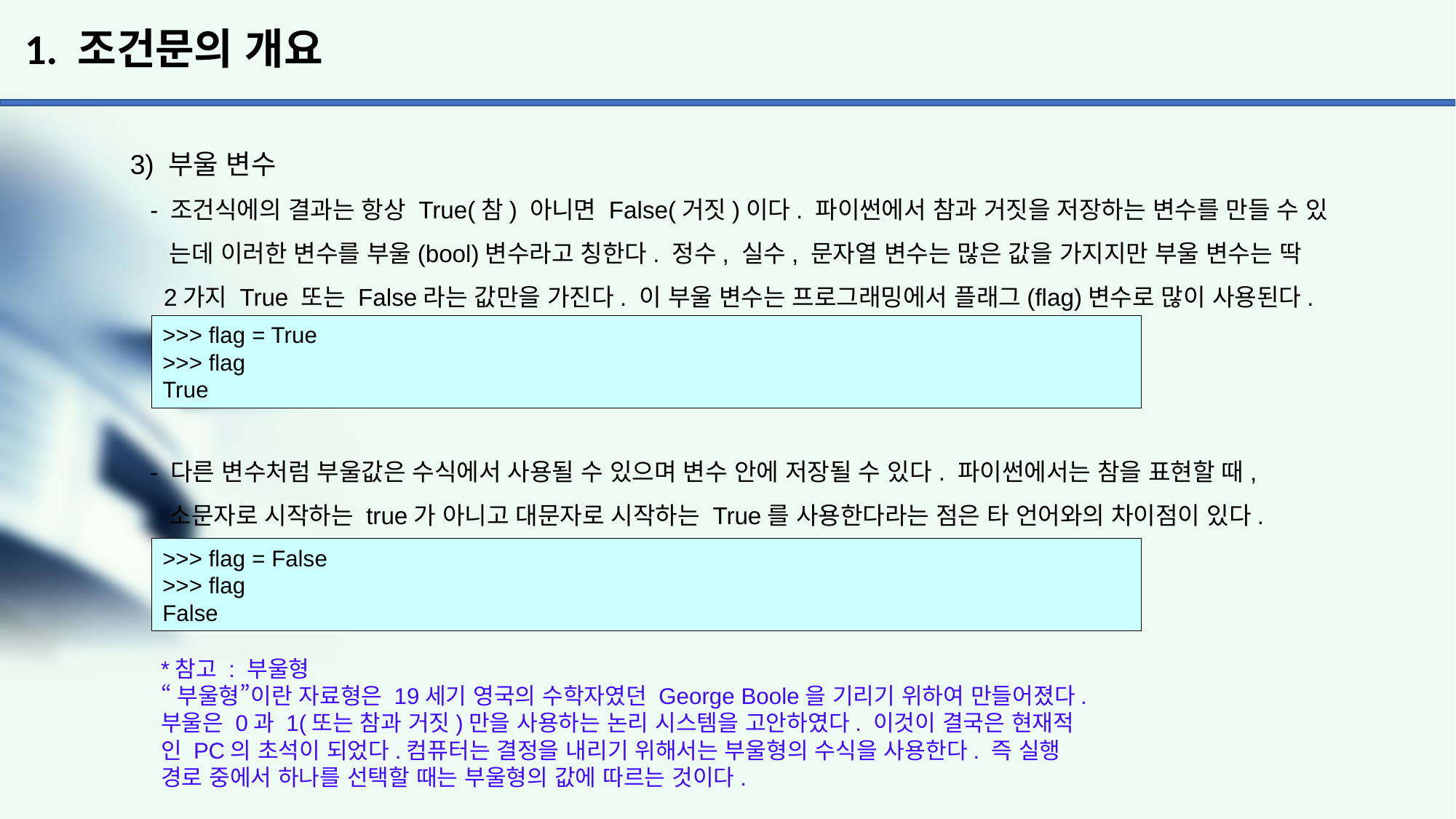

# 1. 조건문의 개요
3) 부울 변수
   - 조건식에의 결과는 항상 True(참) 아니면 False(거짓)이다. 파이썬에서 참과 거짓을 저장하는 변수를 만들 수 있
     는데 이러한 변수를 부울(bool)변수라고 칭한다. 정수, 실수, 문자열 변수는 많은 값을 가지지만 부울 변수는 딱
     2가지 True 또는 False라는 값만을 가진다. 이 부울 변수는 프로그래밍에서 플래그(flag)변수로 많이 사용된다.

   - 다른 변수처럼 부울값은 수식에서 사용될 수 있으며 변수 안에 저장될 수 있다. 파이썬에서는 참을 표현할 때,
     소문자로 시작하는 true가 아니고 대문자로 시작하는 True를 사용한다라는 점은 타 언어와의 차이점이 있다.
>>> flag = True
>>> flag
True
>>> flag = False
>>> flag
False
*참고 : 부울형
“부울형”이란 자료형은 19세기 영국의 수학자였던 George Boole을 기리기 위하여 만들어졌다.
부울은 0과 1(또는 참과 거짓)만을 사용하는 논리 시스템을 고안하였다. 이것이 결국은 현재적
인 PC의 초석이 되었다.컴퓨터는 결정을 내리기 위해서는 부울형의 수식을 사용한다. 즉 실행
경로 중에서 하나를 선택할 때는 부울형의 값에 따르는 것이다.